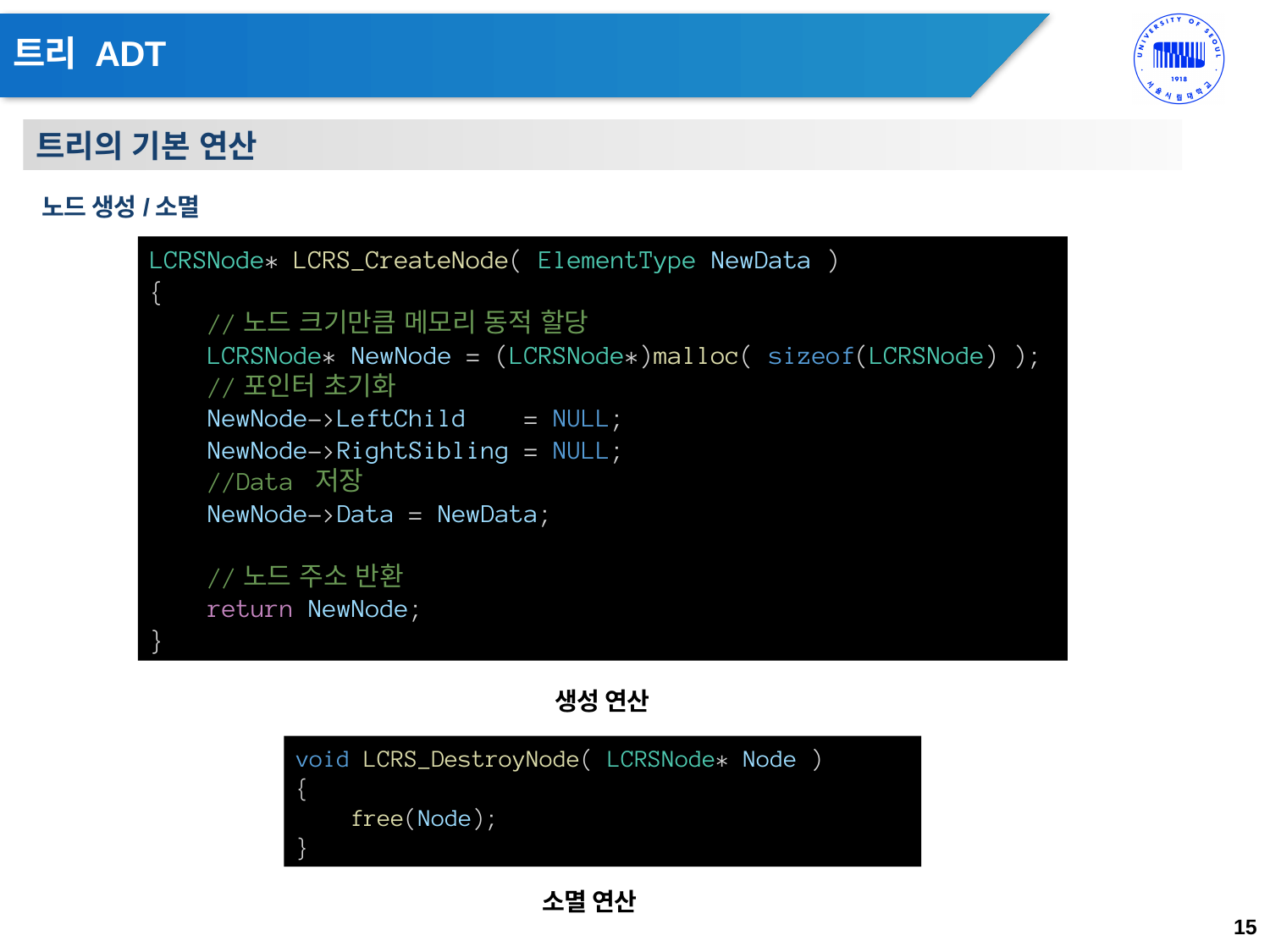

# 트리 ADT
트리의 기본 연산
노드 생성/소멸
LCRSNode* LCRS_CreateNode( ElementType NewData )
{
    //노드 크기만큼 메모리 동적 할당
    LCRSNode* NewNode = (LCRSNode*)malloc( sizeof(LCRSNode) );
    //포인터 초기화
    NewNode->LeftChild    = NULL;
    NewNode->RightSibling = NULL;
    //Data 저장
    NewNode->Data = NewData;
    //노드 주소 반환
    return NewNode;
}
생성 연산
void LCRS_DestroyNode( LCRSNode* Node )
{
    free(Node);
}
소멸 연산
15